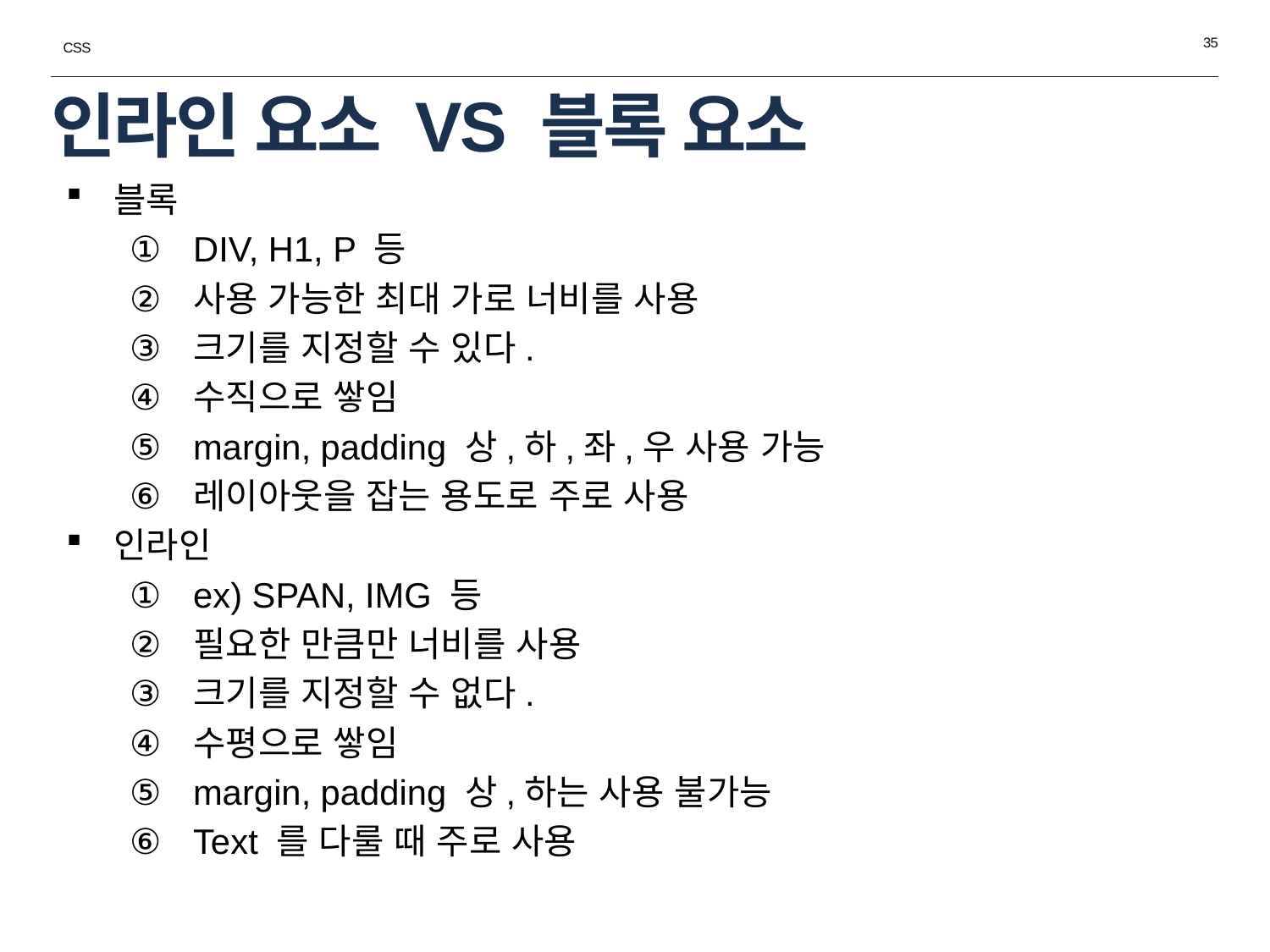

35
CSS
# 인라인 요소 VS 블록 요소
블록
DIV, H1, P 등
사용 가능한 최대 가로 너비를 사용
크기를 지정할 수 있다.
수직으로 쌓임
margin, padding 상,하,좌,우 사용 가능
레이아웃을 잡는 용도로 주로 사용
인라인
ex) SPAN, IMG 등
필요한 만큼만 너비를 사용
크기를 지정할 수 없다.
수평으로 쌓임
margin, padding 상,하는 사용 불가능
Text 를 다룰 때 주로 사용